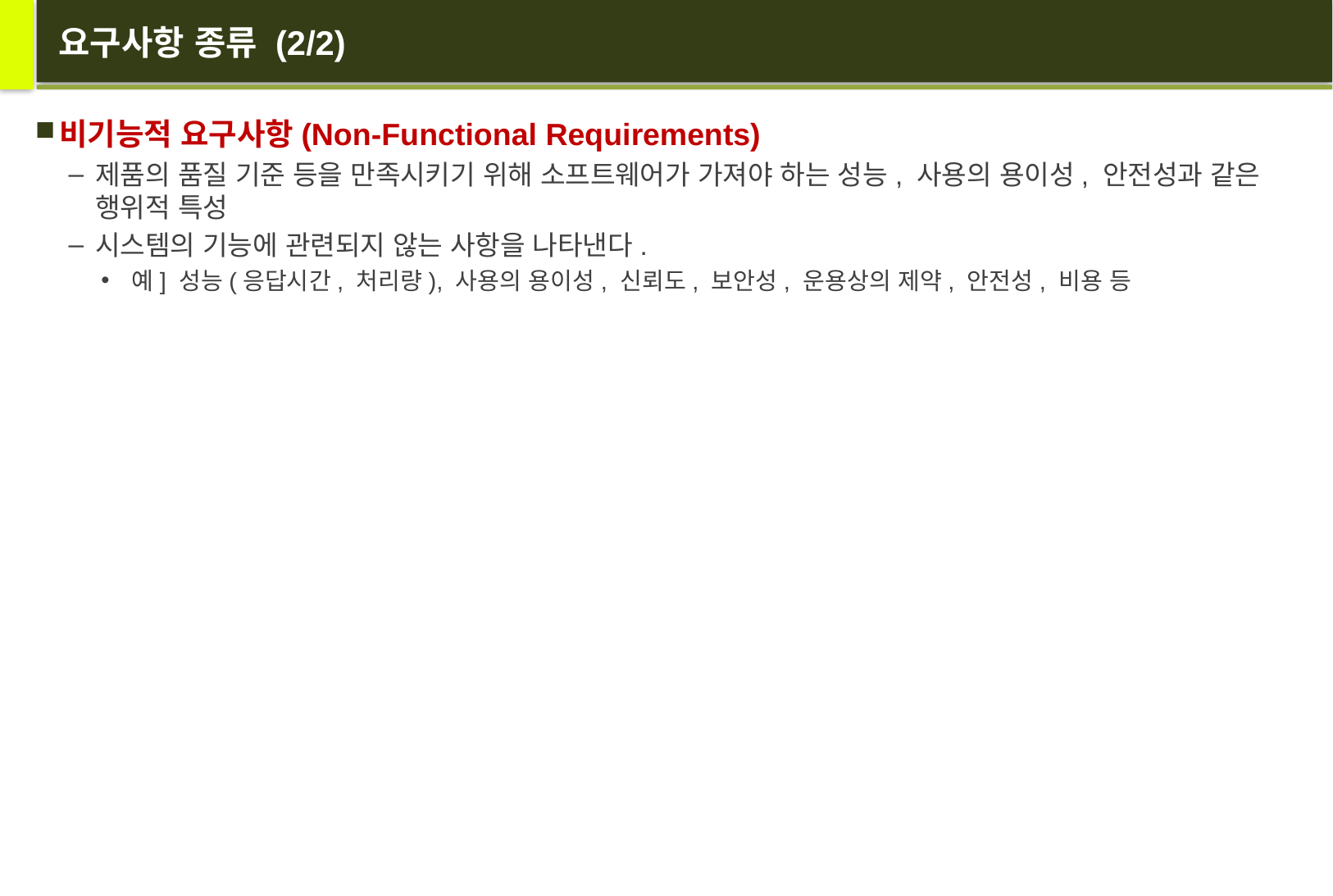

# 요구사항 종류 (2/2)
비기능적 요구사항(Non-Functional Requirements)
제품의 품질 기준 등을 만족시키기 위해 소프트웨어가 가져야 하는 성능, 사용의 용이성, 안전성과 같은 행위적 특성
시스템의 기능에 관련되지 않는 사항을 나타낸다.
예] 성능(응답시간, 처리량), 사용의 용이성, 신뢰도, 보안성, 운용상의 제약, 안전성, 비용 등